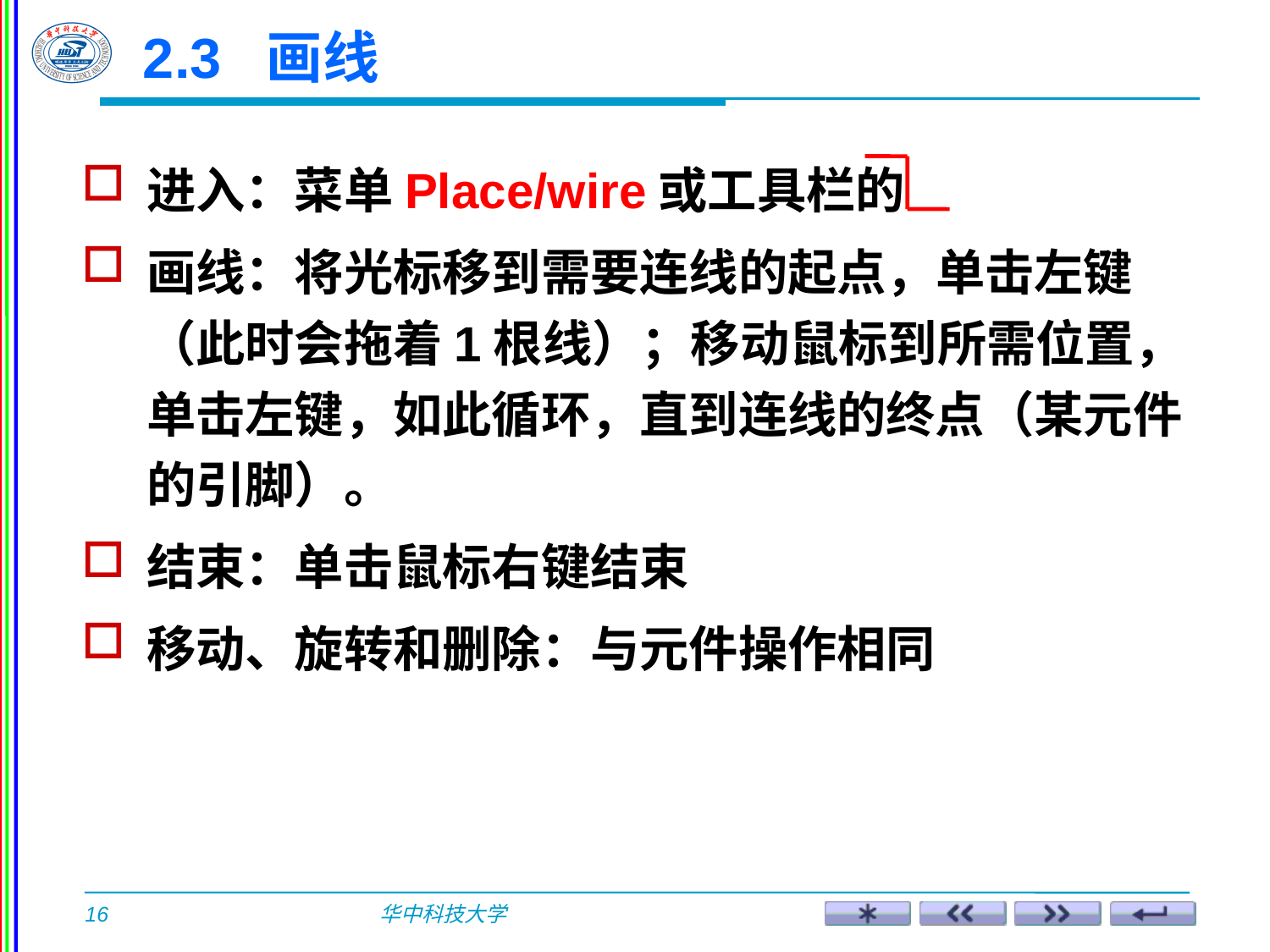

2.3  画线
进入：菜单Place/wire或工具栏的
画线：将光标移到需要连线的起点，单击左键（此时会拖着1根线）；移动鼠标到所需位置，单击左键，如此循环，直到连线的终点（某元件的引脚）。
结束：单击鼠标右键结束
移动、旋转和删除：与元件操作相同